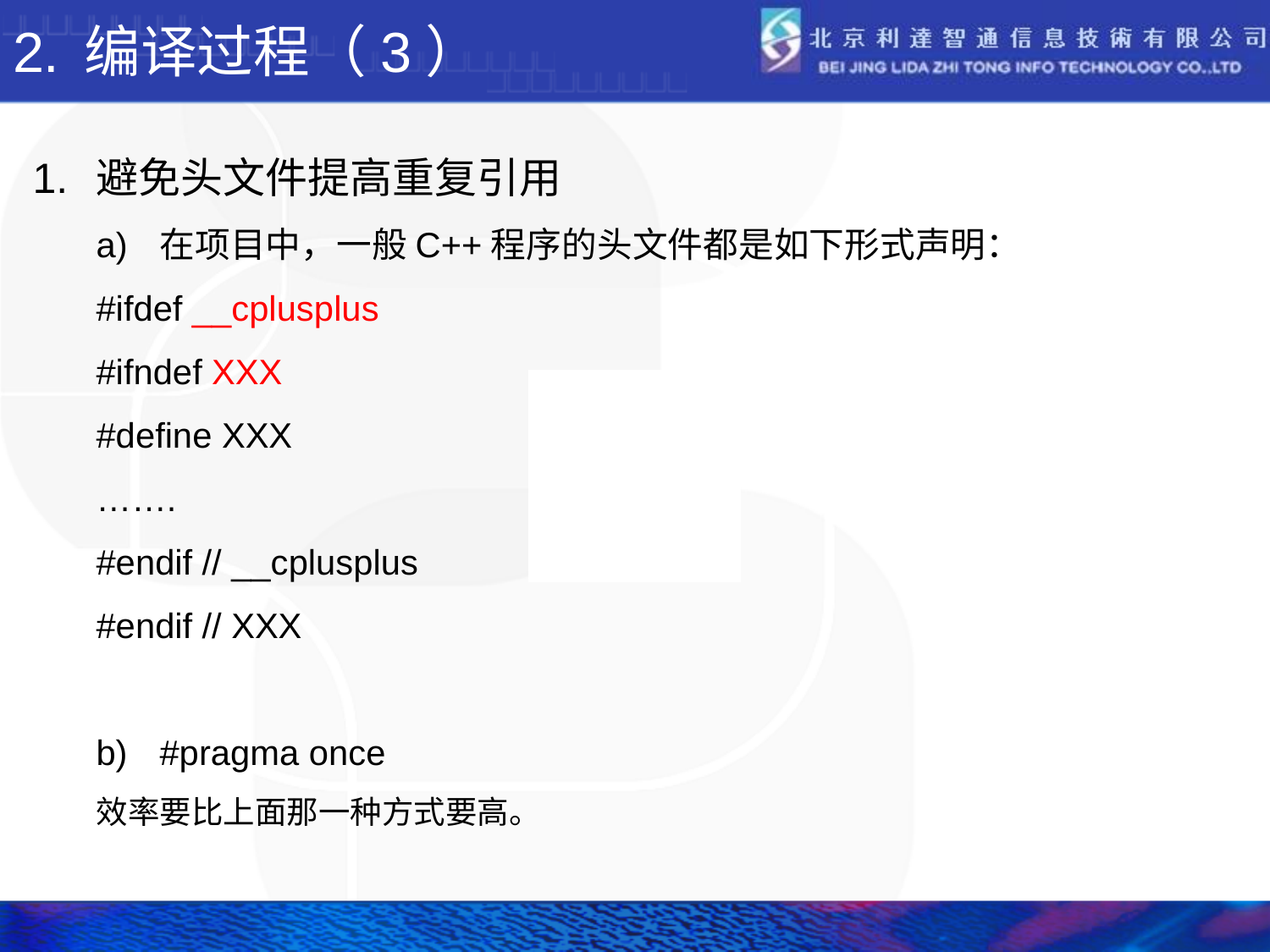

# 编译过程（3）
避免头文件提高重复引用
在项目中，一般C++程序的头文件都是如下形式声明：
	#ifdef __cplusplus
	#ifndef XXX
	#define XXX
	…….
	#endif // __cplusplus
	#endif // XXX

#pragma once
效率要比上面那一种方式要高。